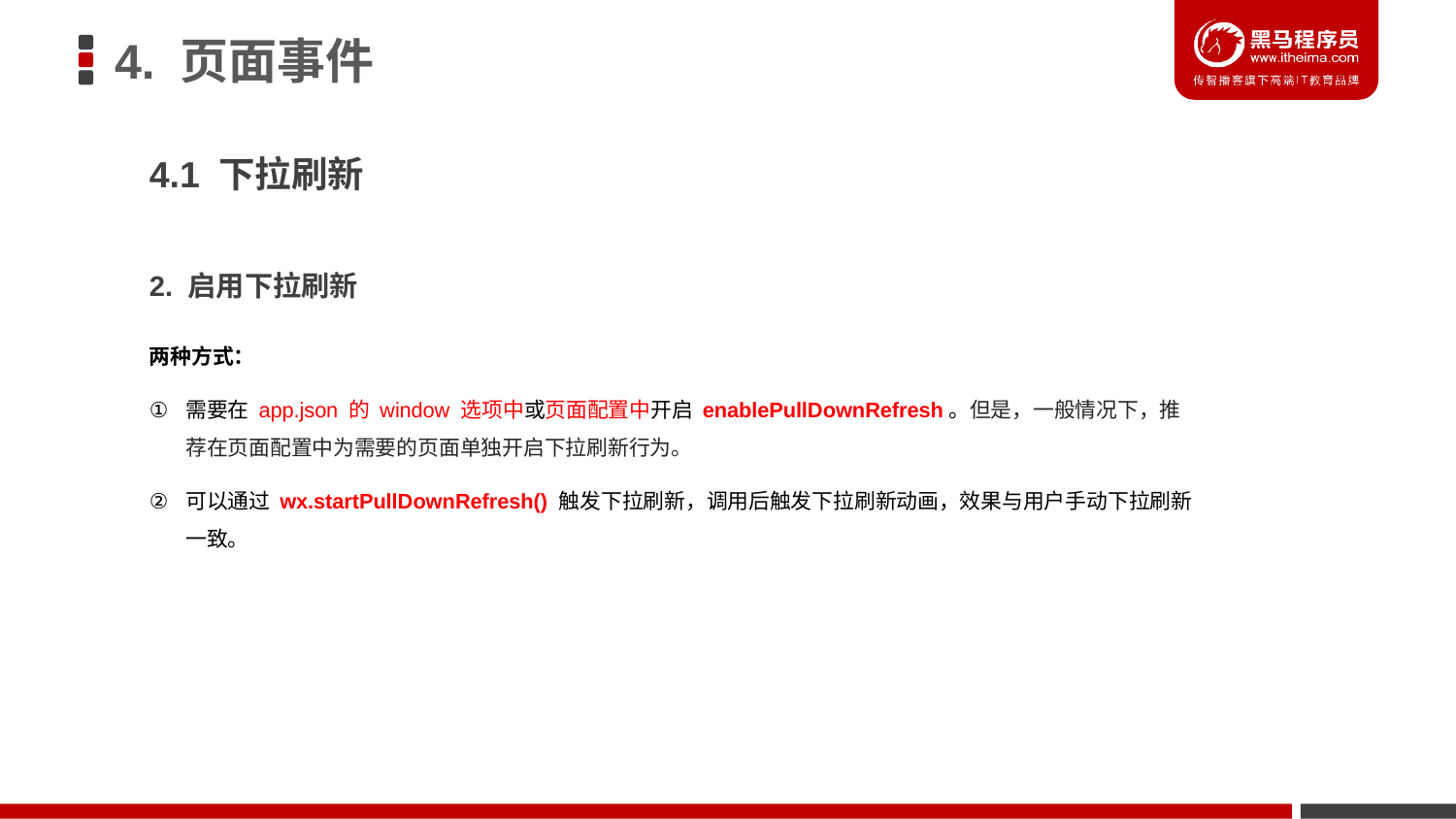

# 4. 页面事件
4.1 下拉刷新
2. 启用下拉刷新
两种方式：
需要在 app.json 的 window 选项中或页面配置中开启 enablePullDownRefresh。但是，一般情况下，推荐在页面配置中为需要的页面单独开启下拉刷新行为。
可以通过 wx.startPullDownRefresh() 触发下拉刷新，调用后触发下拉刷新动画，效果与用户手动下拉刷新一致。